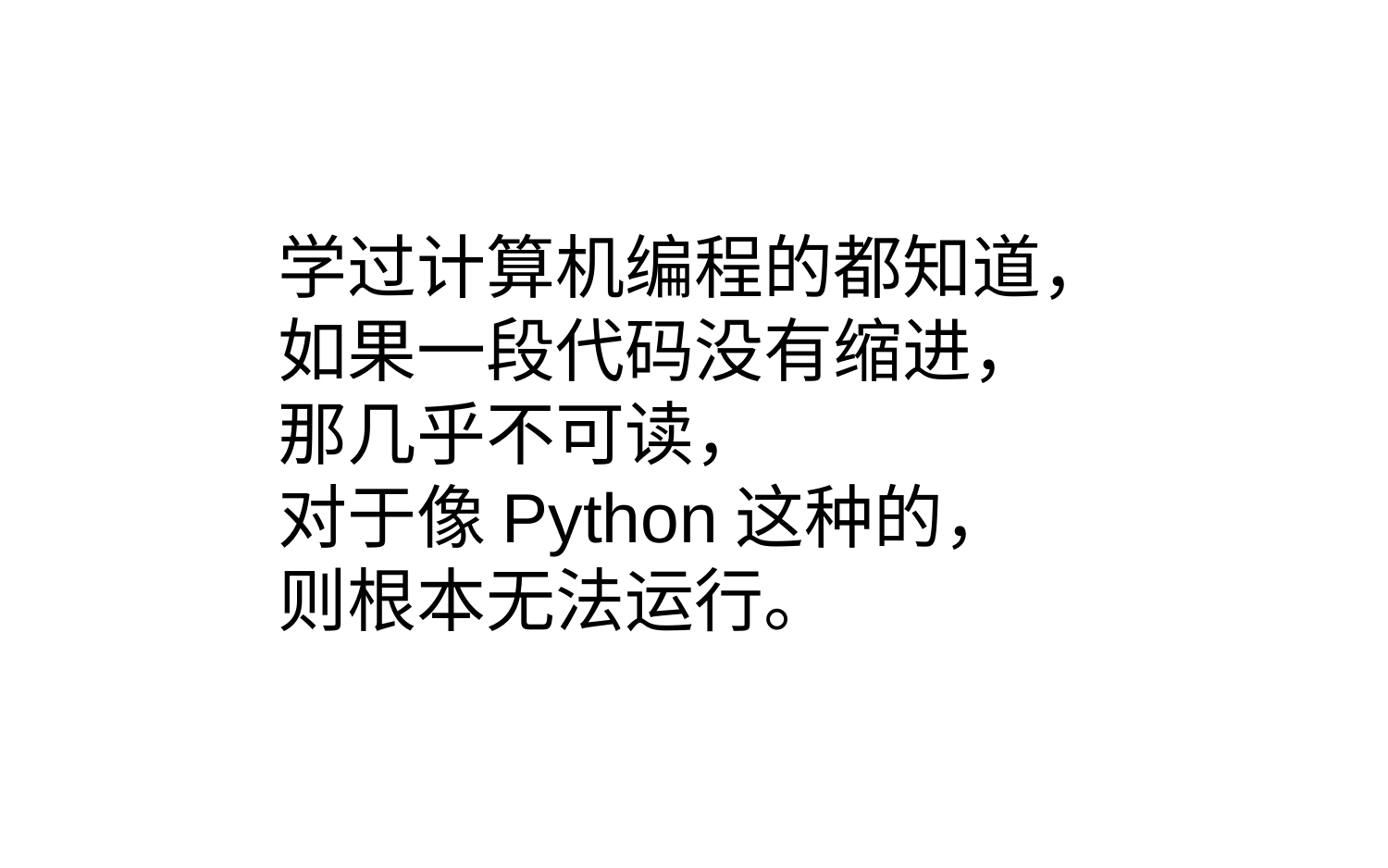

学过计算机编程的都知道，
如果一段代码没有缩进，
那几乎不可读，
对于像Python这种的，
则根本无法运行。